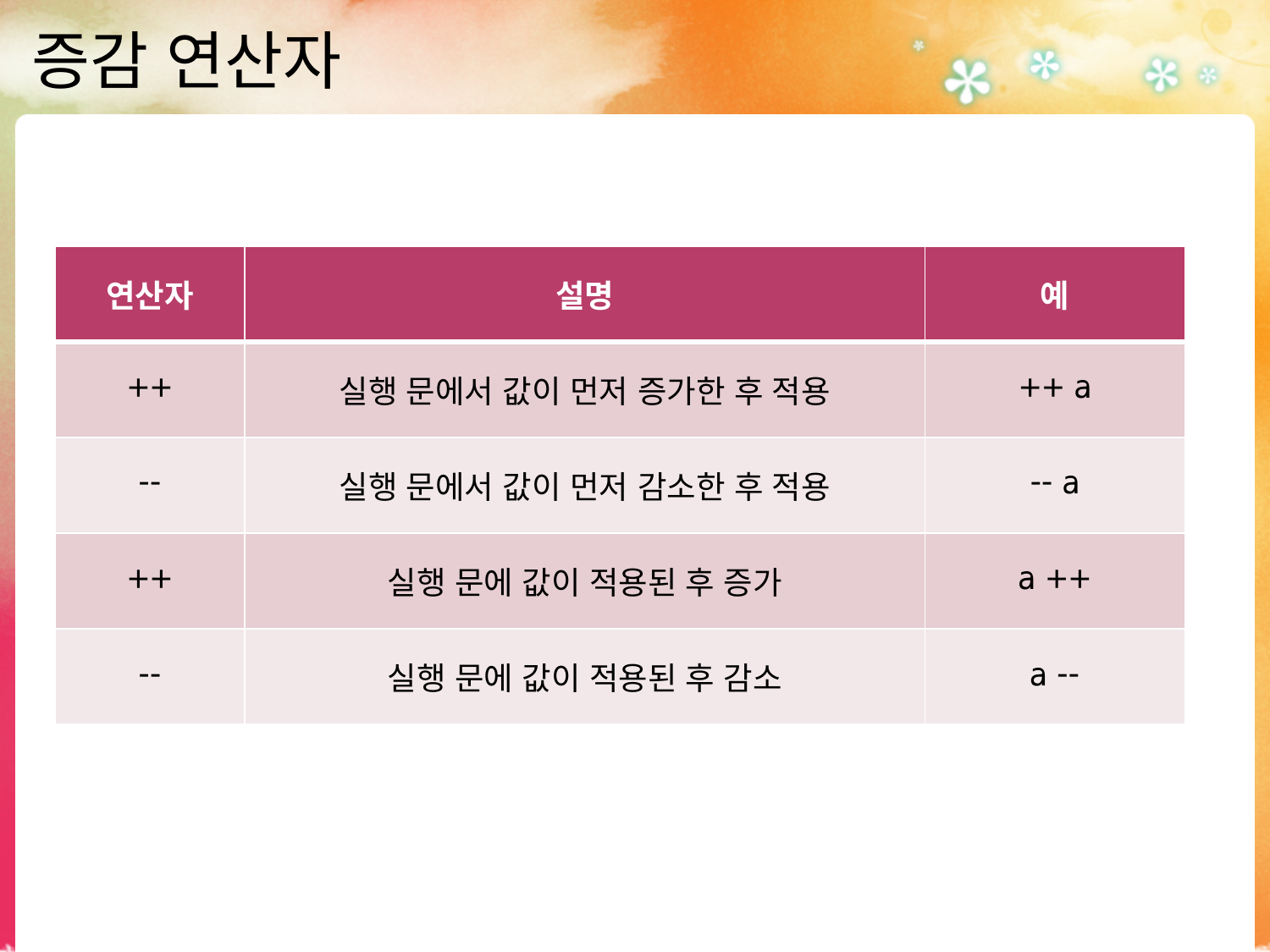

# 증감 연산자
| 연산자 | 설명 | 예 |
| --- | --- | --- |
| ++ | 실행 문에서 값이 먼저 증가한 후 적용 | ++ a |
| -- | 실행 문에서 값이 먼저 감소한 후 적용 | -- a |
| ++ | 실행 문에 값이 적용된 후 증가 | a ++ |
| -- | 실행 문에 값이 적용된 후 감소 | a -- |